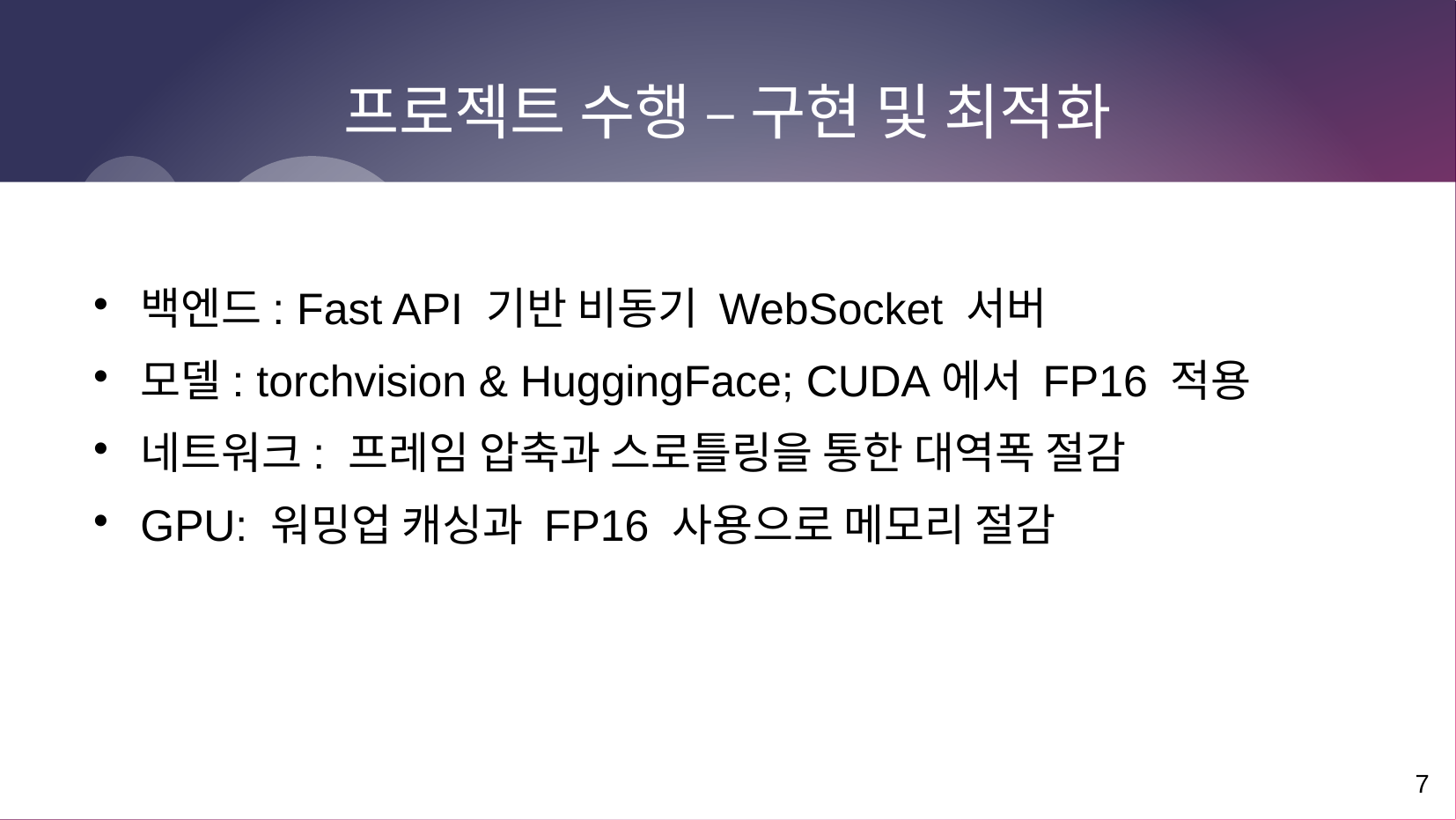

7
# 프로젝트 수행 – 구현 및 최적화

백엔드: Fast API 기반 비동기 WebSocket 서버
모델: torchvision & HuggingFace; CUDA에서 FP16 적용
네트워크: 프레임 압축과 스로틀링을 통한 대역폭 절감
GPU: 워밍업 캐싱과 FP16 사용으로 메모리 절감